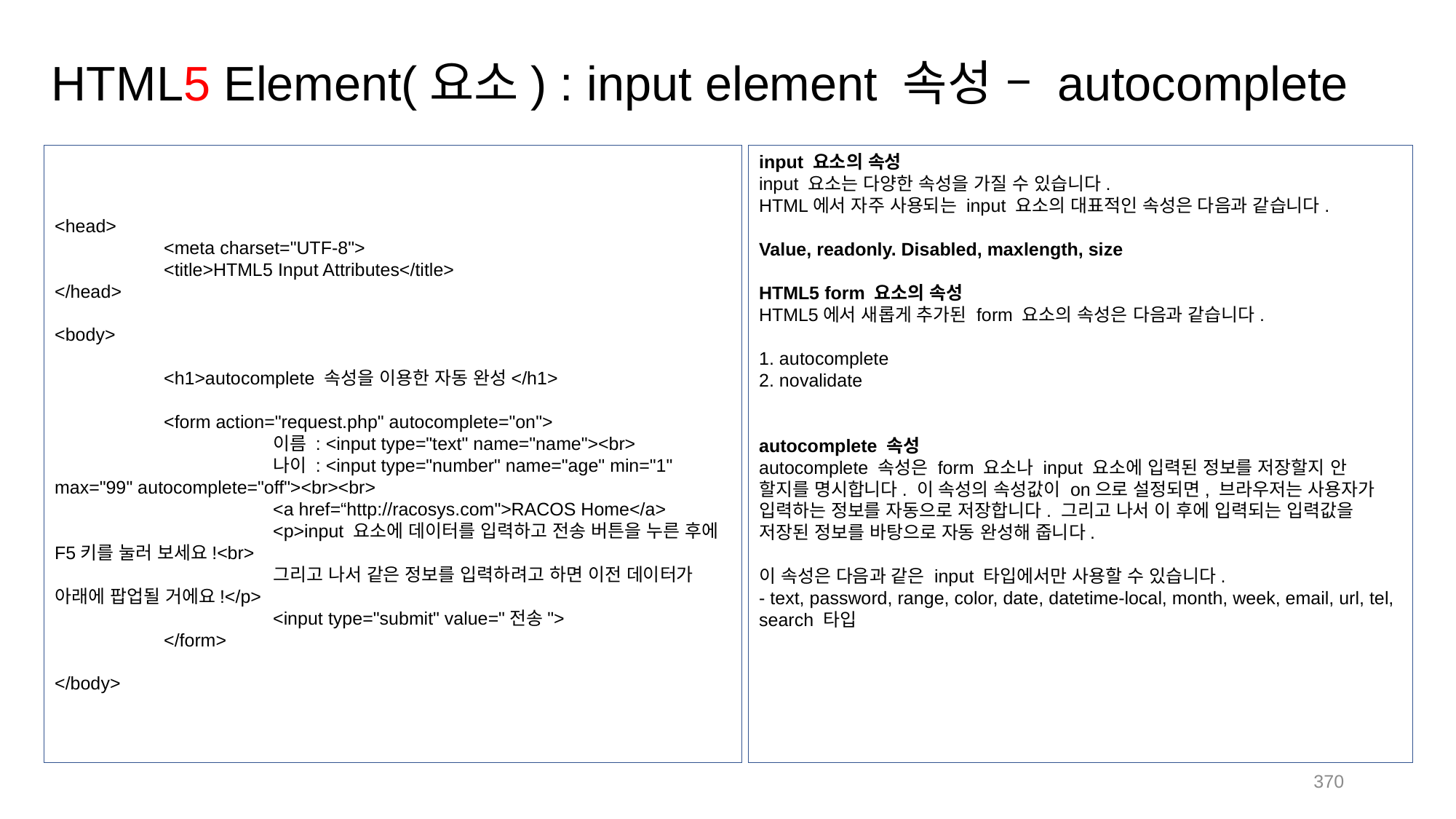

# HTML5 Element(요소) : input element 속성 – autocomplete
<head>
	<meta charset="UTF-8">
	<title>HTML5 Input Attributes</title>
</head>

<body>

	<h1>autocomplete 속성을 이용한 자동 완성</h1>

	<form action="request.php" autocomplete="on">
		이름 : <input type="text" name="name"><br>
		나이 : <input type="number" name="age" min="1" max="99" autocomplete="off"><br><br>
		<a href=“http://racosys.com">RACOS Home</a>
		<p>input 요소에 데이터를 입력하고 전송 버튼을 누른 후에 F5키를 눌러 보세요!<br>
		그리고 나서 같은 정보를 입력하려고 하면 이전 데이터가 아래에 팝업될 거에요!</p>
		<input type="submit" value="전송">
	</form>

</body>
input 요소의 속성
input 요소는 다양한 속성을 가질 수 있습니다.
HTML에서 자주 사용되는 input 요소의 대표적인 속성은 다음과 같습니다.

Value, readonly. Disabled, maxlength, size

HTML5 form 요소의 속성
HTML5에서 새롭게 추가된 form 요소의 속성은 다음과 같습니다.

1. autocomplete
2. novalidate

autocomplete 속성
autocomplete 속성은 form 요소나 input 요소에 입력된 정보를 저장할지 안 할지를 명시합니다. 이 속성의 속성값이 on으로 설정되면, 브라우저는 사용자가 입력하는 정보를 자동으로 저장합니다. 그리고 나서 이 후에 입력되는 입력값을 저장된 정보를 바탕으로 자동 완성해 줍니다.

이 속성은 다음과 같은 input 타입에서만 사용할 수 있습니다.
- text, password, range, color, date, datetime-local, month, week, email, url, tel, search 타입
370